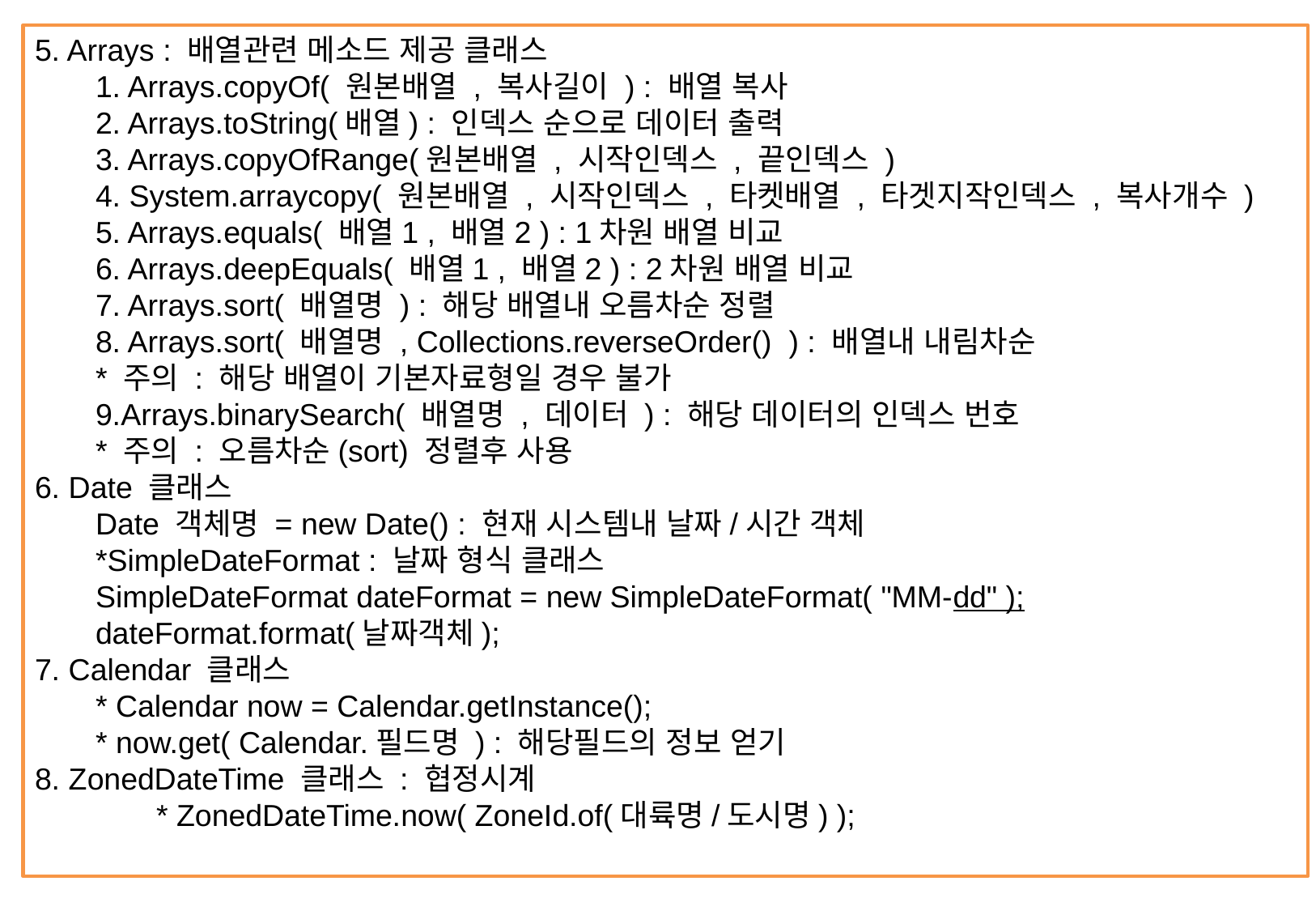

5. Arrays : 배열관련 메소드 제공 클래스
1. Arrays.copyOf( 원본배열 , 복사길이 ) : 배열 복사
2. Arrays.toString(배열) : 인덱스 순으로 데이터 출력
3. Arrays.copyOfRange(원본배열 , 시작인덱스 , 끝인덱스 )
4. System.arraycopy( 원본배열 , 시작인덱스 , 타켓배열 , 타겟지작인덱스 , 복사개수 )
5. Arrays.equals( 배열1 , 배열2 ) : 1차원 배열 비교
6. Arrays.deepEquals( 배열1 , 배열2 ) : 2차원 배열 비교
7. Arrays.sort( 배열명 ) : 해당 배열내 오름차순 정렬
8. Arrays.sort( 배열명 , Collections.reverseOrder()  ) : 배열내 내림차순
* 주의 : 해당 배열이 기본자료형일 경우 불가
9.Arrays.binarySearch( 배열명 , 데이터 ) : 해당 데이터의 인덱스 번호
* 주의 : 오름차순(sort) 정렬후 사용
6. Date 클래스
Date 객체명 = new Date() : 현재 시스템내 날짜/시간 객체
*SimpleDateFormat : 날짜 형식 클래스
SimpleDateFormat dateFormat = new SimpleDateFormat( "MM-dd" );
dateFormat.format(날짜객체);
7. Calendar 클래스
* Calendar now = Calendar.getInstance();
* now.get( Calendar.필드명 ) : 해당필드의 정보 얻기
8. ZonedDateTime 클래스 : 협정시계
	* ZonedDateTime.now( ZoneId.of(대륙명/도시명) );